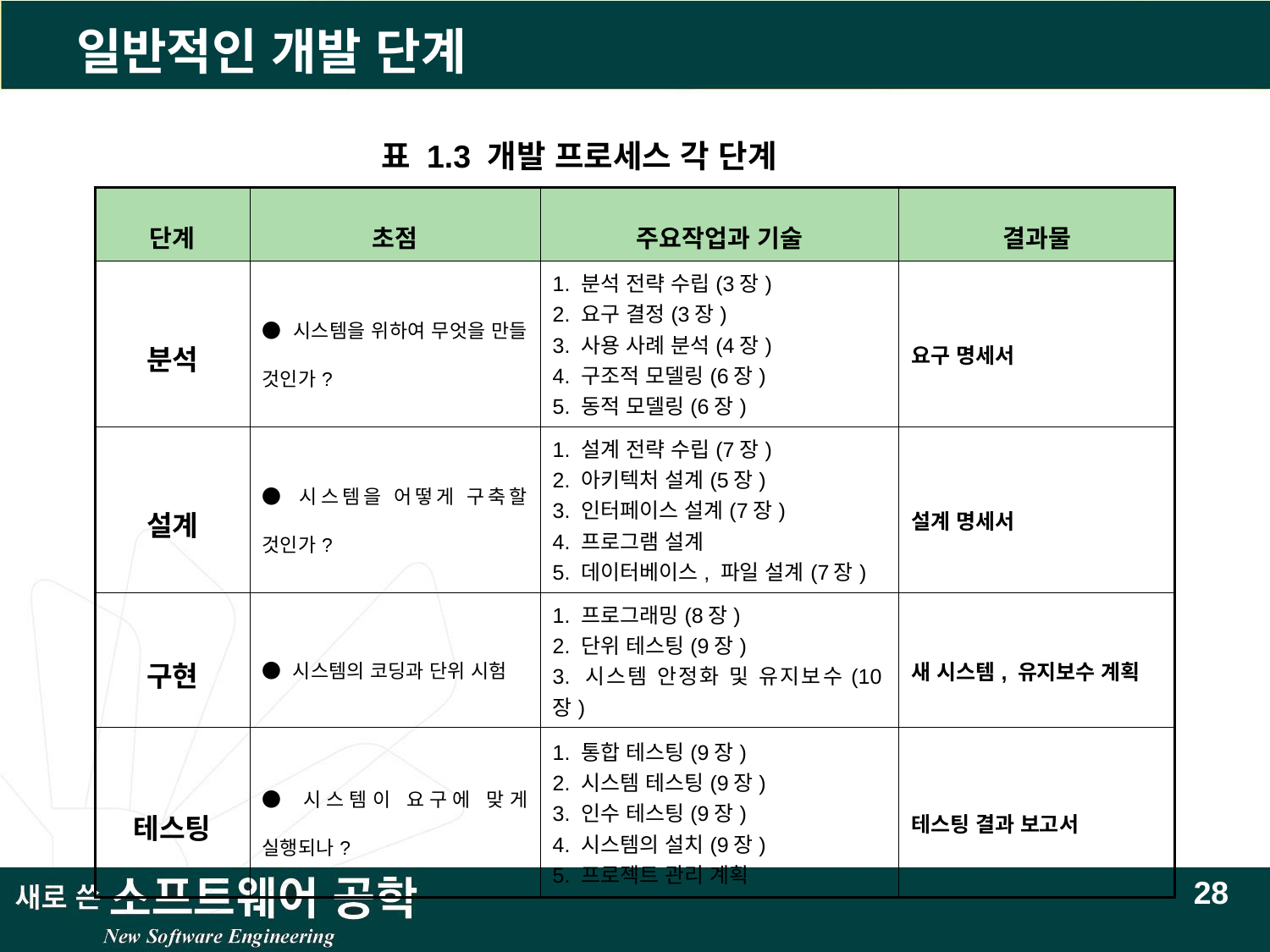

# 일반적인 개발 단계
표 1.3 개발 프로세스 각 단계
| 단계 | 초점 | 주요작업과 기술 | 결과물 |
| --- | --- | --- | --- |
| 분석 | ● 시스템을 위하여 무엇을 만들 것인가? | 1. 분석 전략 수립(3장) 2. 요구 결정(3장) 3. 사용 사례 분석(4장) 4. 구조적 모델링(6장) 5. 동적 모델링(6장) | 요구 명세서 |
| 설계 | ● 시스템을 어떻게 구축할 것인가? | 1. 설계 전략 수립(7장) 2. 아키텍처 설계(5장) 3. 인터페이스 설계(7장) 4. 프로그램 설계 5. 데이터베이스, 파일 설계(7장) | 설계 명세서 |
| 구현 | ● 시스템의 코딩과 단위 시험 | 1. 프로그래밍(8장) 2. 단위 테스팅(9장) 3. 시스템 안정화 및 유지보수(10장) | 새 시스템, 유지보수 계획 |
| 테스팅 | ● 시스템이 요구에 맞게 실행되나? | 1. 통합 테스팅(9장) 2. 시스템 테스팅(9장) 3. 인수 테스팅(9장) 4. 시스템의 설치(9장) 5. 프로젝트 관리 계획 | 테스팅 결과 보고서 |
28